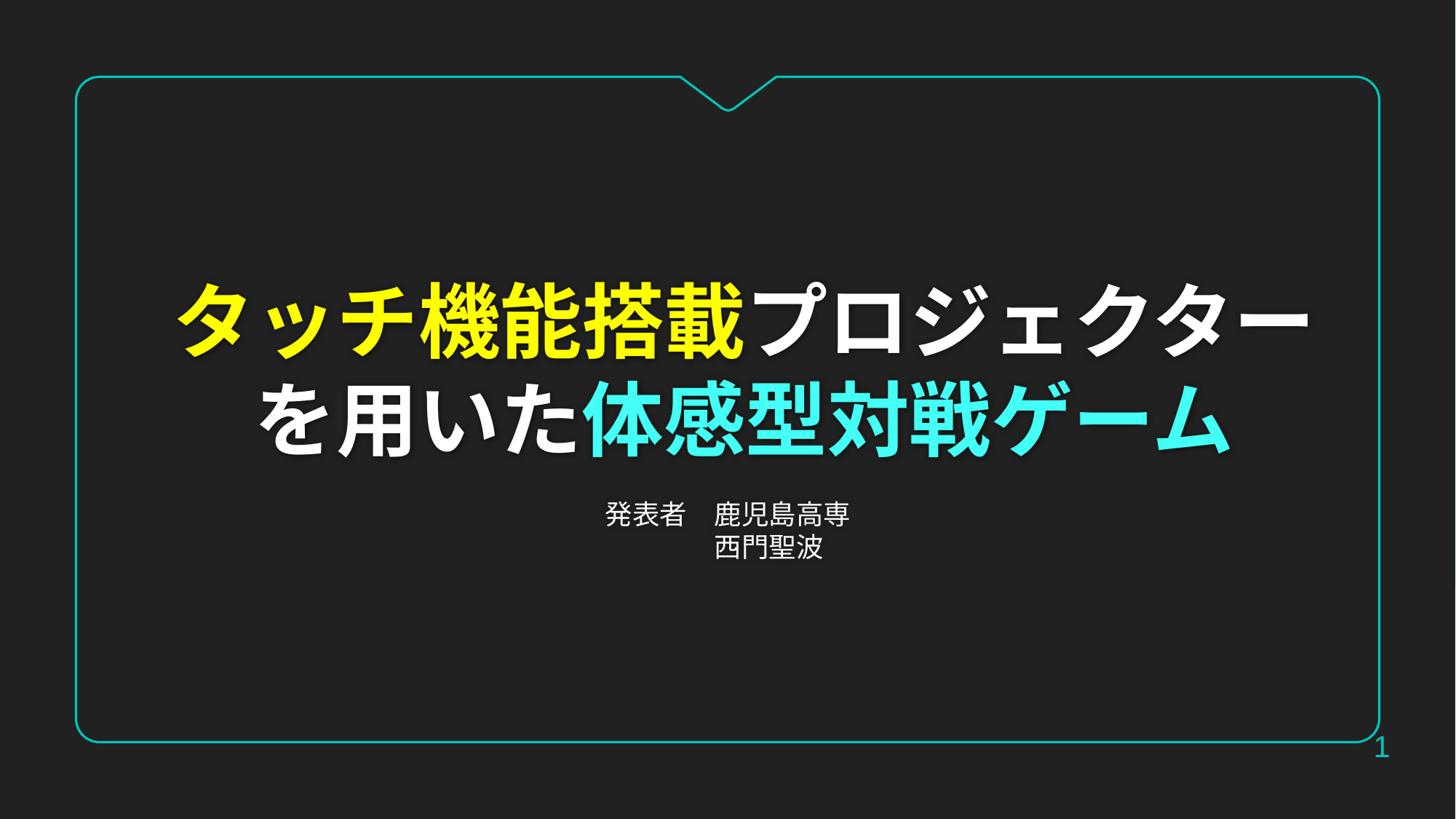

# タッチ機能搭載プロジェクターを用いた体感型対戦ゲーム
発表者　鹿児島高専
　　　西門聖波
1